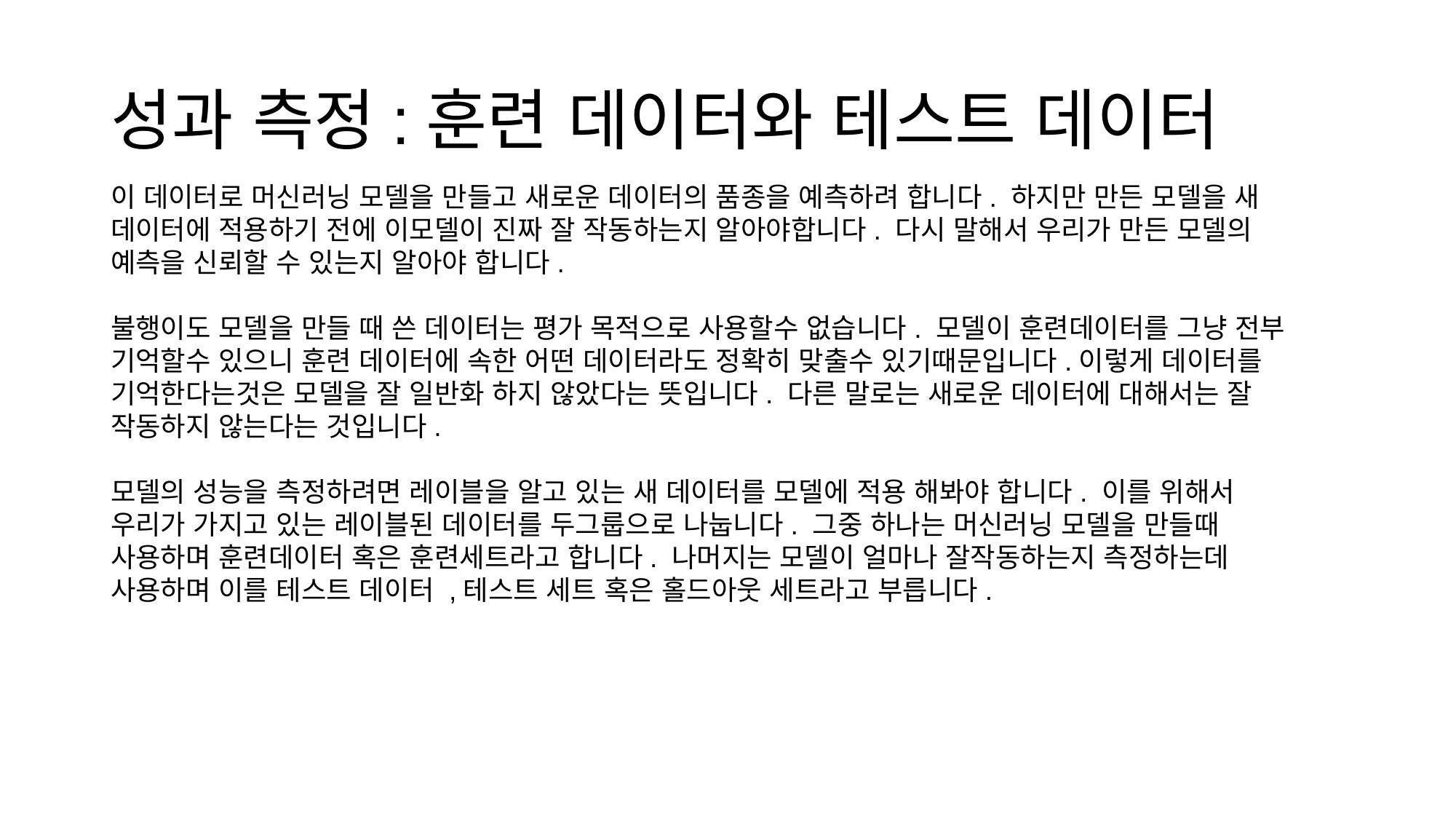

# 성과 측정:훈련 데이터와 테스트 데이터
이 데이터로 머신러닝 모델을 만들고 새로운 데이터의 품종을 예측하려 합니다. 하지만 만든 모델을 새 데이터에 적용하기 전에 이모델이 진짜 잘 작동하는지 알아야합니다. 다시 말해서 우리가 만든 모델의 예측을 신뢰할 수 있는지 알아야 합니다.

불행이도 모델을 만들 때 쓴 데이터는 평가 목적으로 사용할수 없습니다. 모델이 훈련데이터를 그냥 전부 기억할수 있으니 훈련 데이터에 속한 어떤 데이터라도 정확히 맞출수 있기때문입니다.이렇게 데이터를 기억한다는것은 모델을 잘 일반화 하지 않았다는 뜻입니다. 다른 말로는 새로운 데이터에 대해서는 잘 작동하지 않는다는 것입니다.

모델의 성능을 측정하려면 레이블을 알고 있는 새 데이터를 모델에 적용 해봐야 합니다. 이를 위해서 우리가 가지고 있는 레이블된 데이터를 두그룹으로 나눕니다. 그중 하나는 머신러닝 모델을 만들때 사용하며 훈련데이터 혹은 훈련세트라고 합니다. 나머지는 모델이 얼마나 잘작동하는지 측정하는데 사용하며 이를 테스트 데이터 ,테스트 세트 혹은 홀드아웃 세트라고 부릅니다.